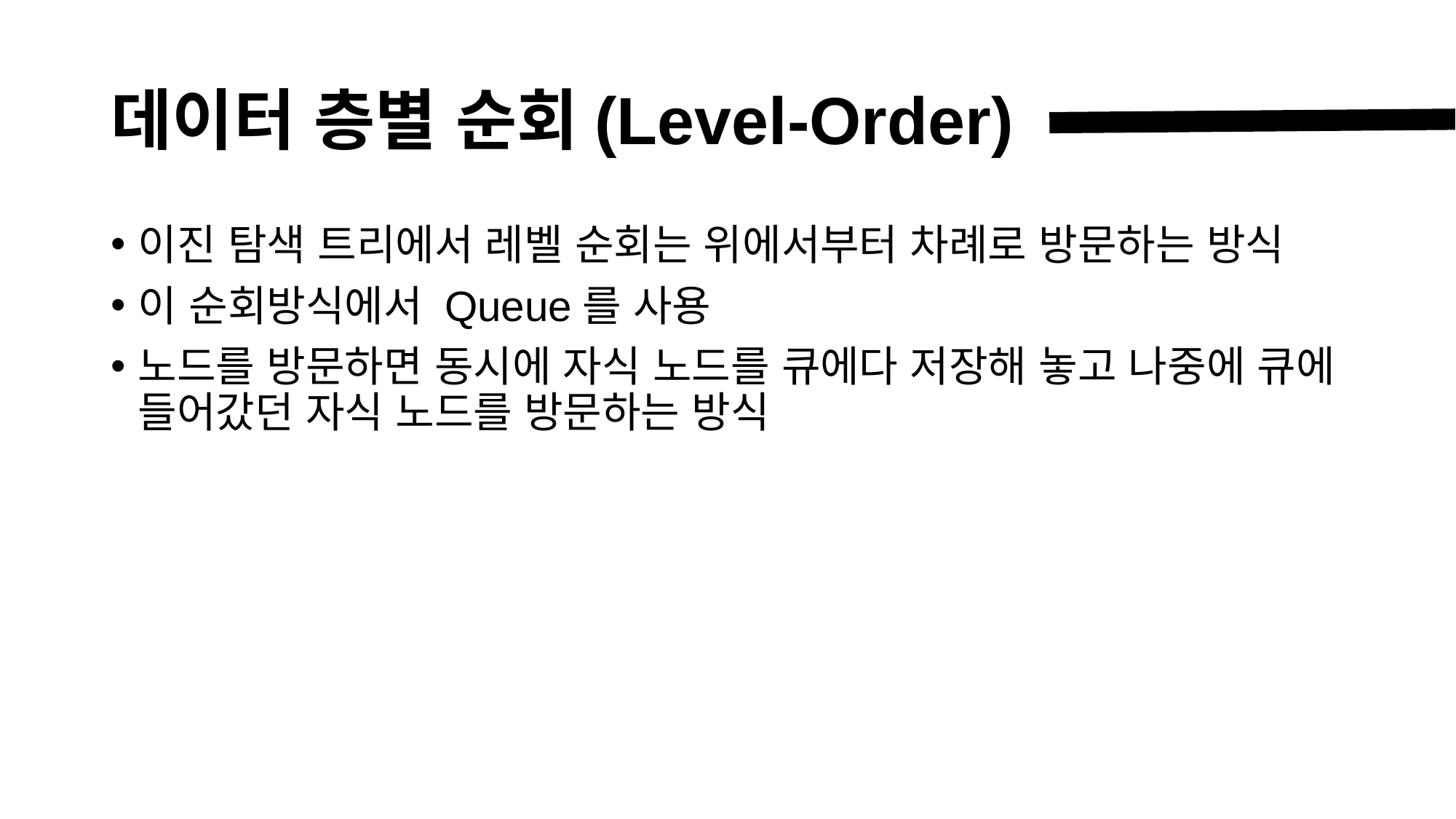

# 데이터 층별 순회(Level-Order)
이진 탐색 트리에서 레벨 순회는 위에서부터 차례로 방문하는 방식
이 순회방식에서 Queue를 사용
노드를 방문하면 동시에 자식 노드를 큐에다 저장해 놓고 나중에 큐에 들어갔던 자식 노드를 방문하는 방식